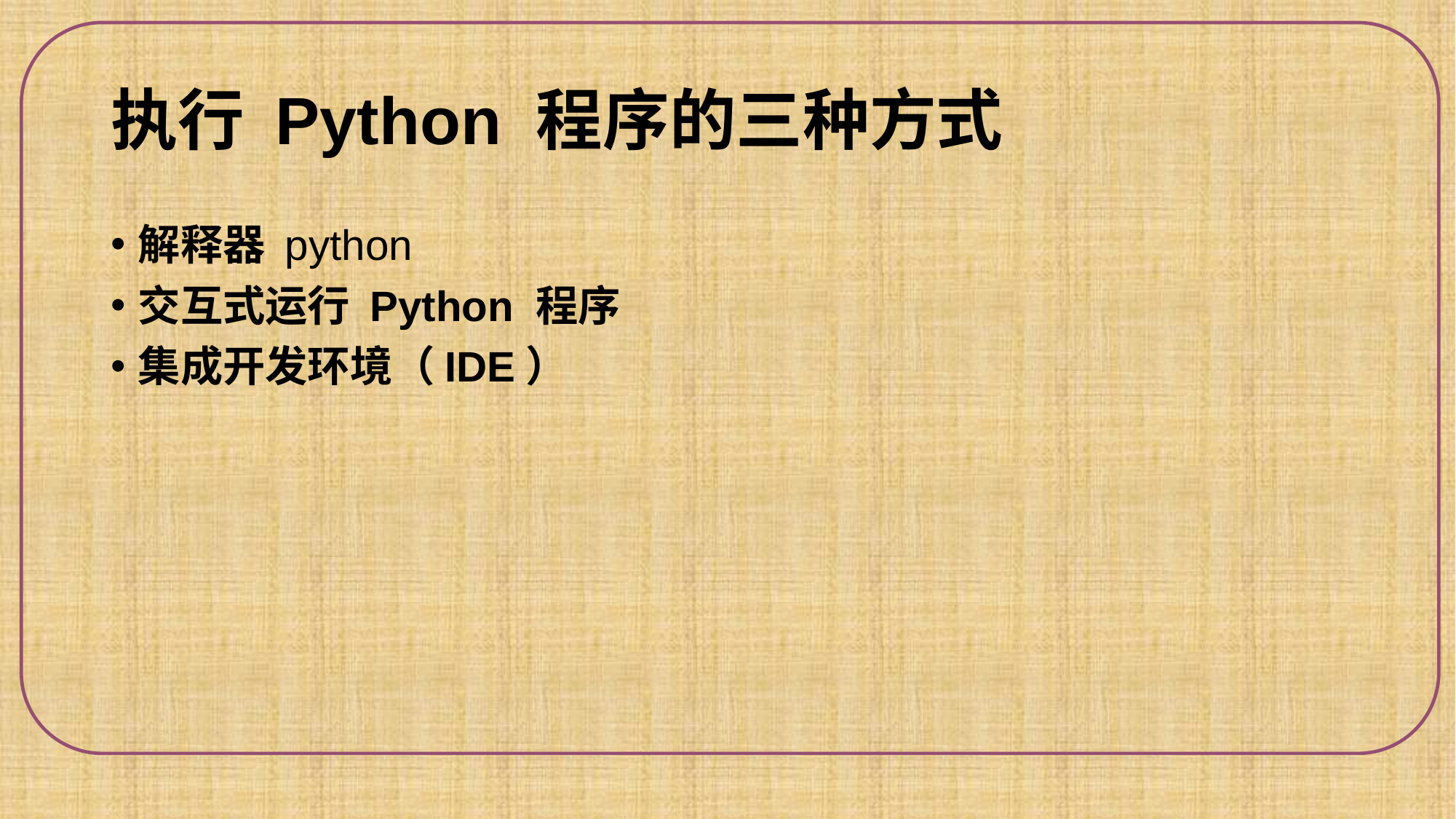

# 执行 Python 程序的三种方式
解释器 python
交互式运行 Python 程序
集成开发环境（IDE）